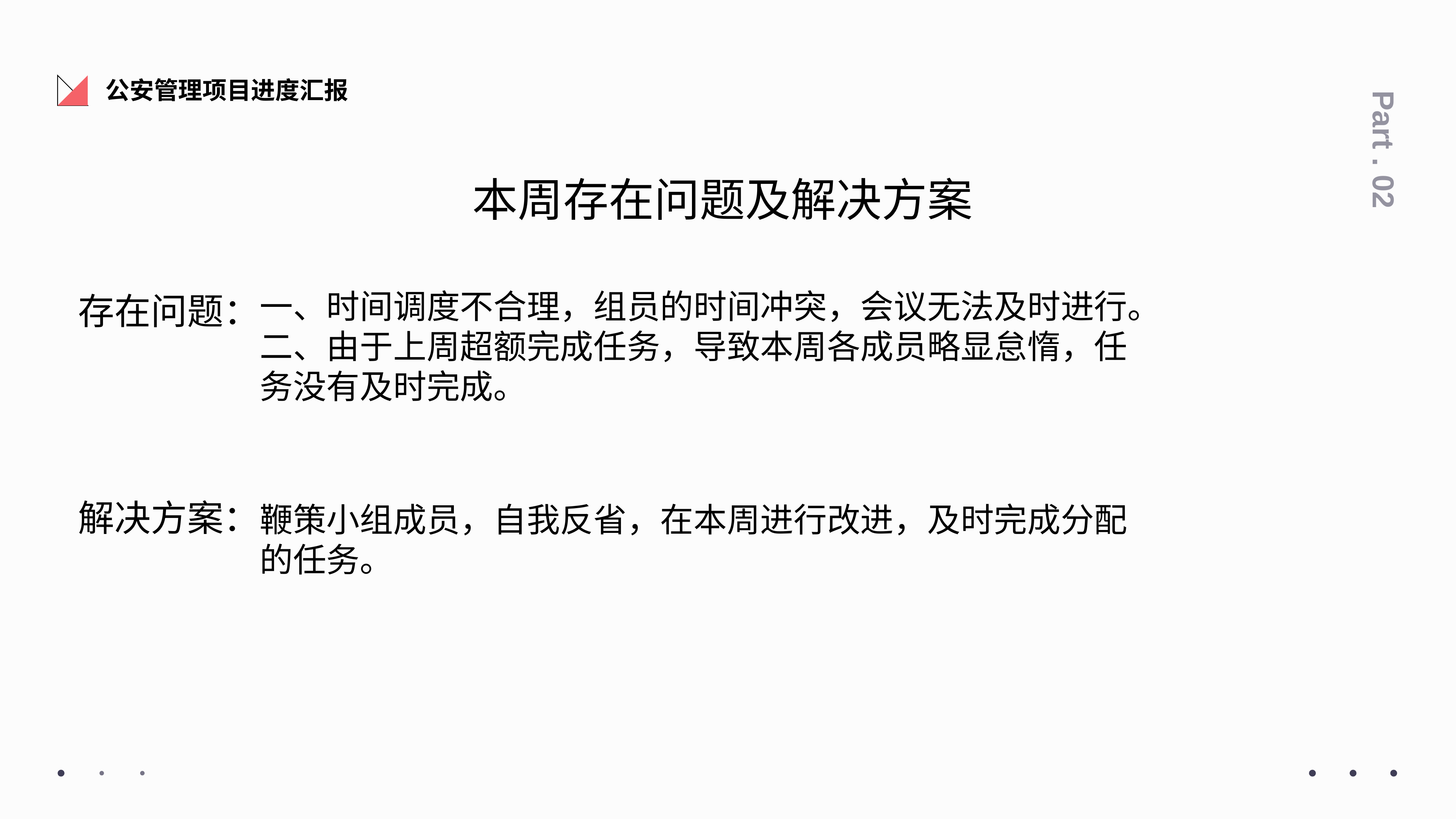

公安管理项目进度汇报
Part . 02
本周存在问题及解决方案
一、时间调度不合理，组员的时间冲突，会议无法及时进行。
二、由于上周超额完成任务，导致本周各成员略显怠惰，任务没有及时完成。
存在问题：
解决方案：
鞭策小组成员，自我反省，在本周进行改进，及时完成分配的任务。